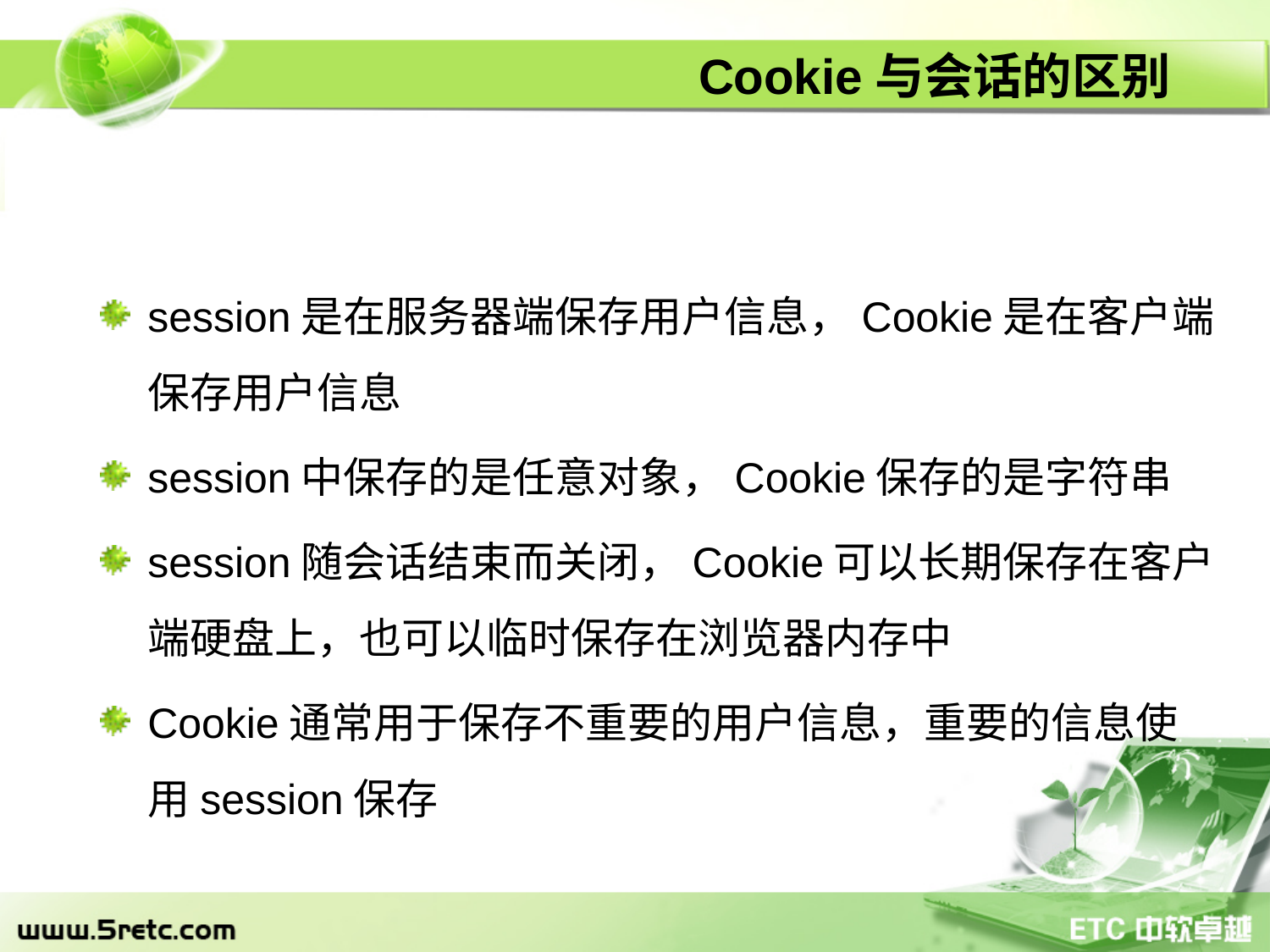

# Cookie与会话的区别
session是在服务器端保存用户信息，Cookie是在客户端保存用户信息
session中保存的是任意对象，Cookie保存的是字符串
session随会话结束而关闭，Cookie可以长期保存在客户端硬盘上，也可以临时保存在浏览器内存中
Cookie通常用于保存不重要的用户信息，重要的信息使用session保存